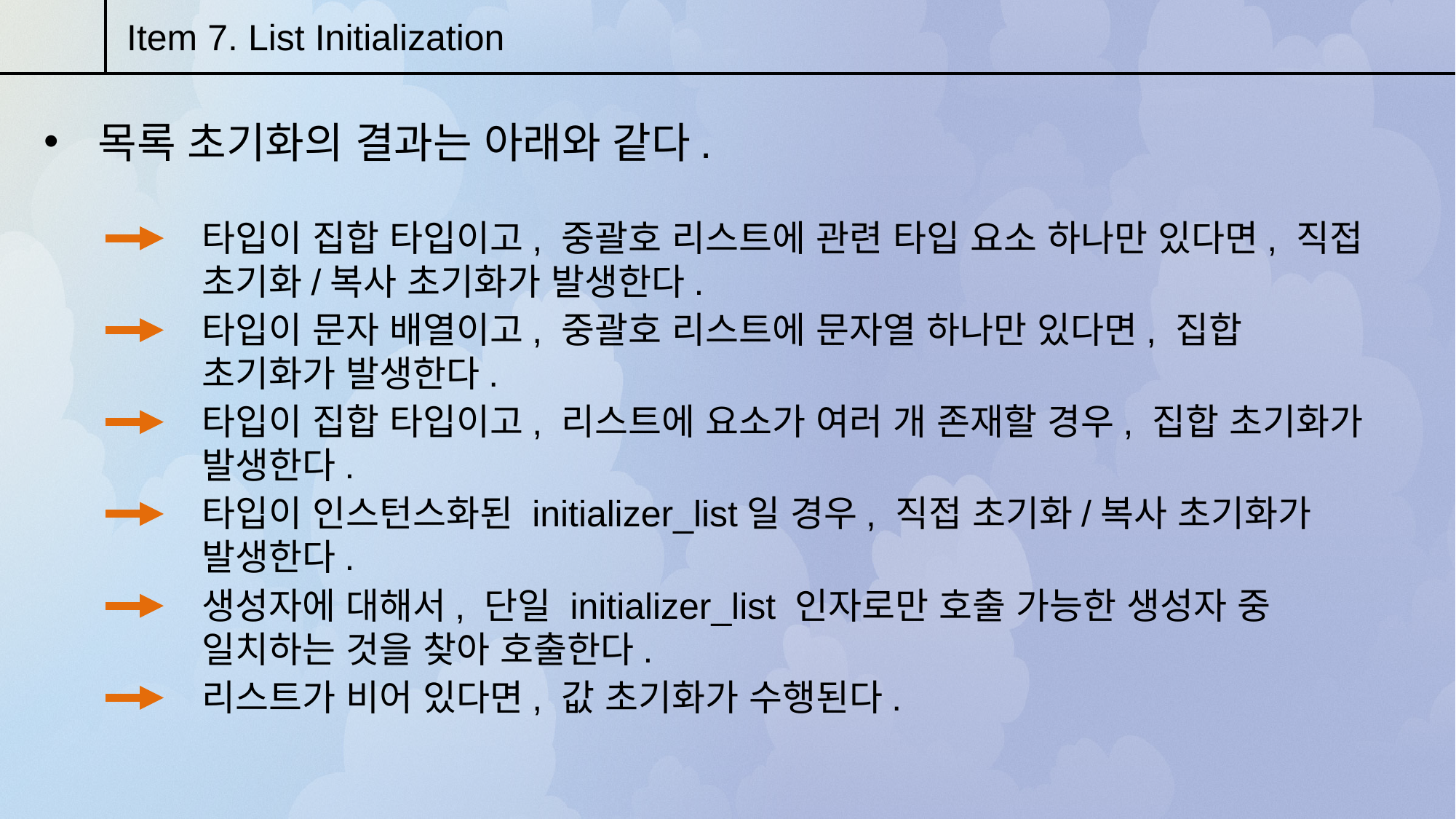

Item 7. List Initialization
 목록 초기화의 결과는 아래와 같다.
타입이 집합 타입이고, 중괄호 리스트에 관련 타입 요소 하나만 있다면, 직접 초기화/복사 초기화가 발생한다.
타입이 문자 배열이고, 중괄호 리스트에 문자열 하나만 있다면, 집합 초기화가 발생한다.
타입이 집합 타입이고, 리스트에 요소가 여러 개 존재할 경우, 집합 초기화가 발생한다.
타입이 인스턴스화된 initializer_list일 경우, 직접 초기화/복사 초기화가 발생한다.
생성자에 대해서, 단일 initializer_list 인자로만 호출 가능한 생성자 중 일치하는 것을 찾아 호출한다.
리스트가 비어 있다면, 값 초기화가 수행된다.